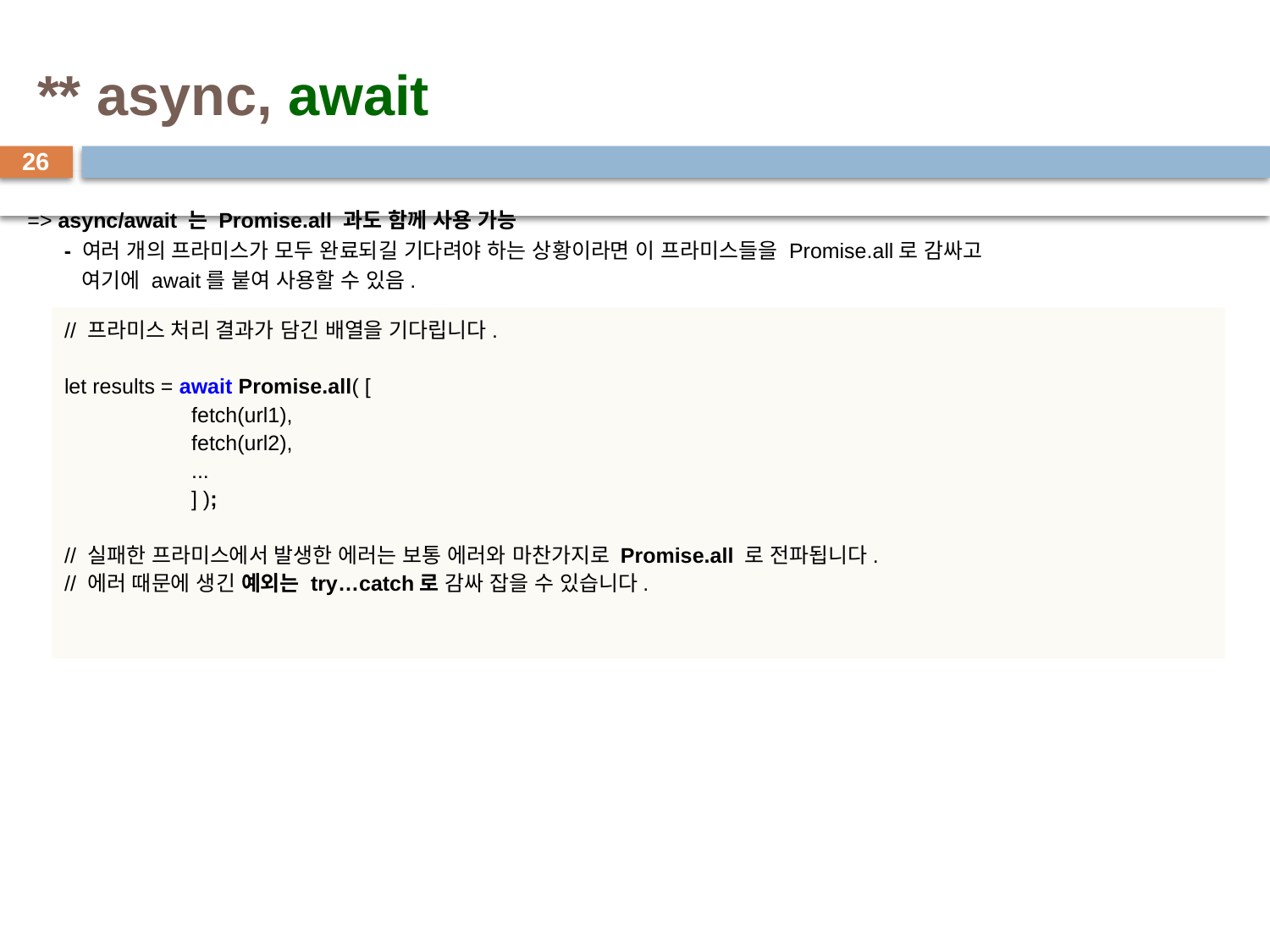

# ** async, await
26
=> async/await 는 Promise.all 과도 함께 사용 가능
- 여러 개의 프라미스가 모두 완료되길 기다려야 하는 상황이라면 이 프라미스들을 Promise.all로 감싸고
   여기에 await를 붙여 사용할 수 있음.
// 프라미스 처리 결과가 담긴 배열을 기다립니다.
let results = await Promise.all( [
	fetch(url1),
	fetch(url2),
	...
	] );
// 실패한 프라미스에서 발생한 에러는 보통 에러와 마찬가지로 Promise.all 로 전파됩니다.
// 에러 때문에 생긴 예외는 try…catch로 감싸 잡을 수 있습니다.